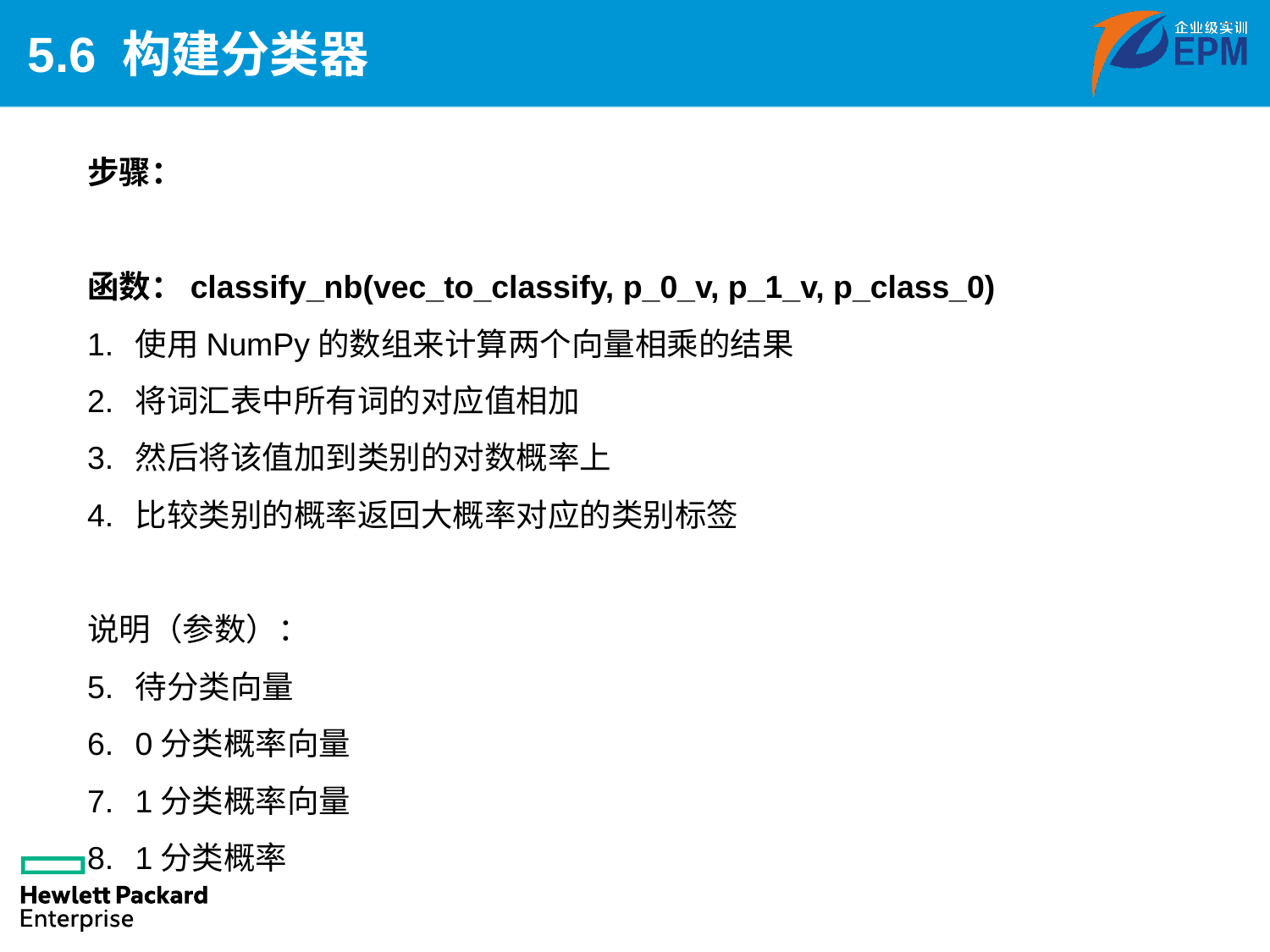

# 5.6 构建分类器
步骤：

函数：classify_nb(vec_to_classify, p_0_v, p_1_v, p_class_0)
使用NumPy的数组来计算两个向量相乘的结果
将词汇表中所有词的对应值相加
然后将该值加到类别的对数概率上
比较类别的概率返回大概率对应的类别标签

说明（参数）：
待分类向量
0分类概率向量
1分类概率向量
1分类概率